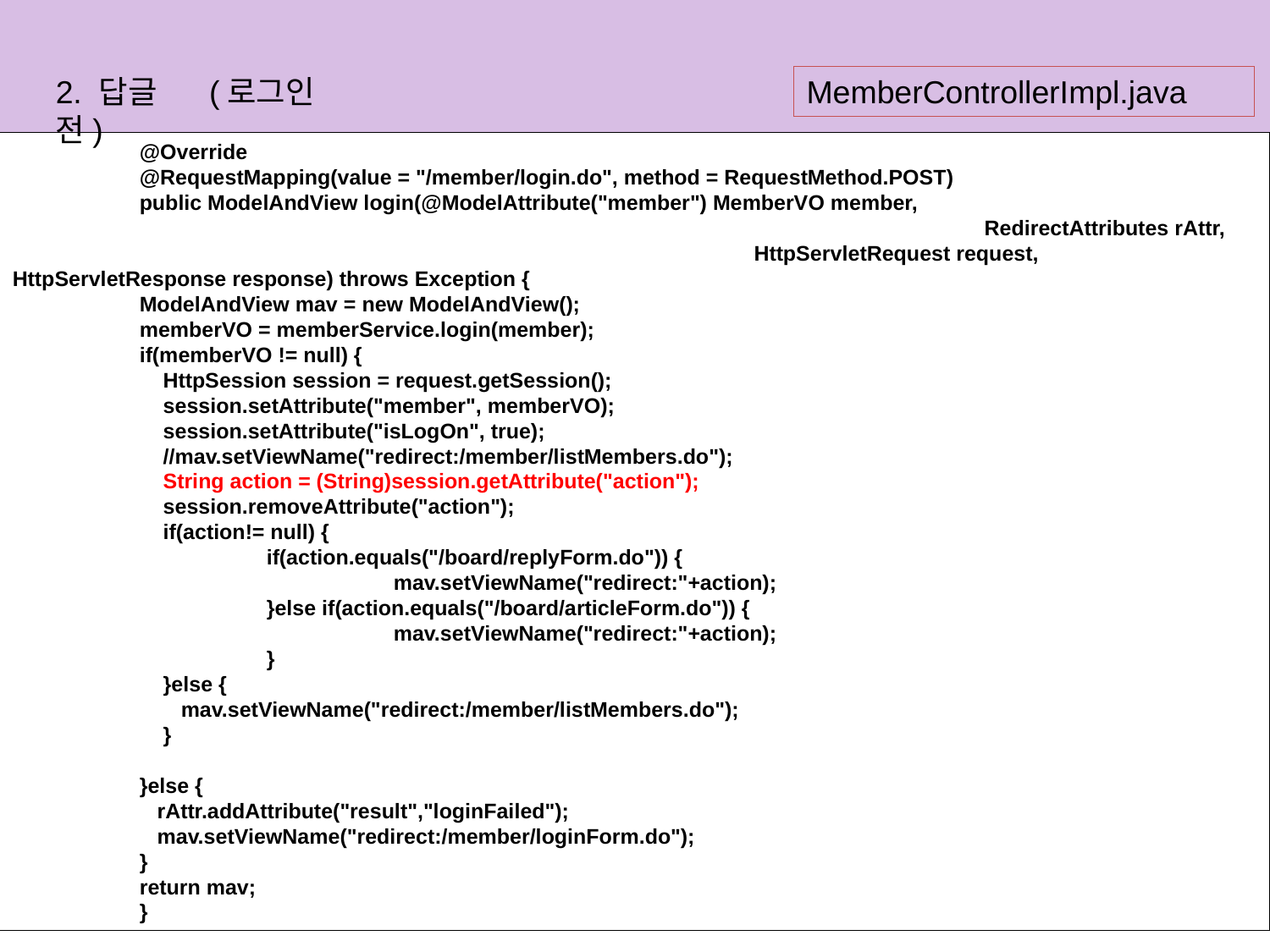

MemberControllerImpl.java
2. 답글     (로그인 전)
	@Override
	@RequestMapping(value = "/member/login.do", method = RequestMethod.POST)
	public ModelAndView login(@ModelAttribute("member") MemberVO member,
							              RedirectAttributes rAttr,
					                  HttpServletRequest request, HttpServletResponse response) throws Exception {
	ModelAndView mav = new ModelAndView();
	memberVO = memberService.login(member);
	if(memberVO != null) {
	    HttpSession session = request.getSession();
	    session.setAttribute("member", memberVO);
	    session.setAttribute("isLogOn", true);
	    //mav.setViewName("redirect:/member/listMembers.do");
	    String action = (String)session.getAttribute("action");
	    session.removeAttribute("action");
	    if(action!= null) {
	    	if(action.equals("/board/replyForm.do")) {
	    		mav.setViewName("redirect:"+action);
	    	}else if(action.equals("/board/articleForm.do")) {
	    		mav.setViewName("redirect:"+action);
	    	}
	    }else {
	       mav.setViewName("redirect:/member/listMembers.do");
	    }

	}else {
	   rAttr.addAttribute("result","loginFailed");
	   mav.setViewName("redirect:/member/loginForm.do");
	}
	return mav;
	}